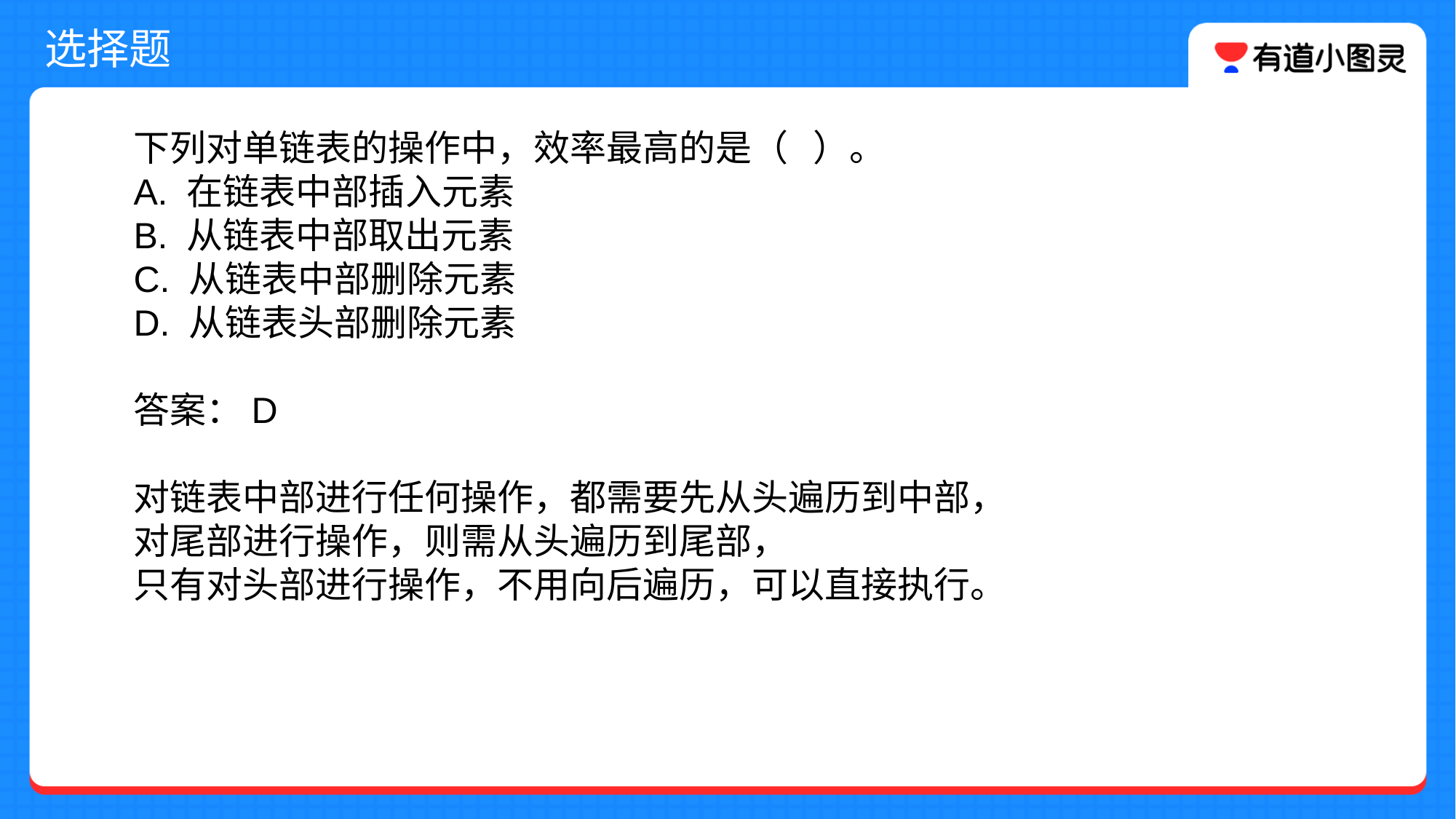

选择题
下列对单链表的操作中，效率最高的是（   ）。
A. 在链表中部插入元素
B. 从链表中部取出元素
C. 从链表中部删除元素
D. 从链表头部删除元素

答案：D

对链表中部进行任何操作，都需要先从头遍历到中部，
对尾部进行操作，则需从头遍历到尾部，
只有对头部进行操作，不用向后遍历，可以直接执行。